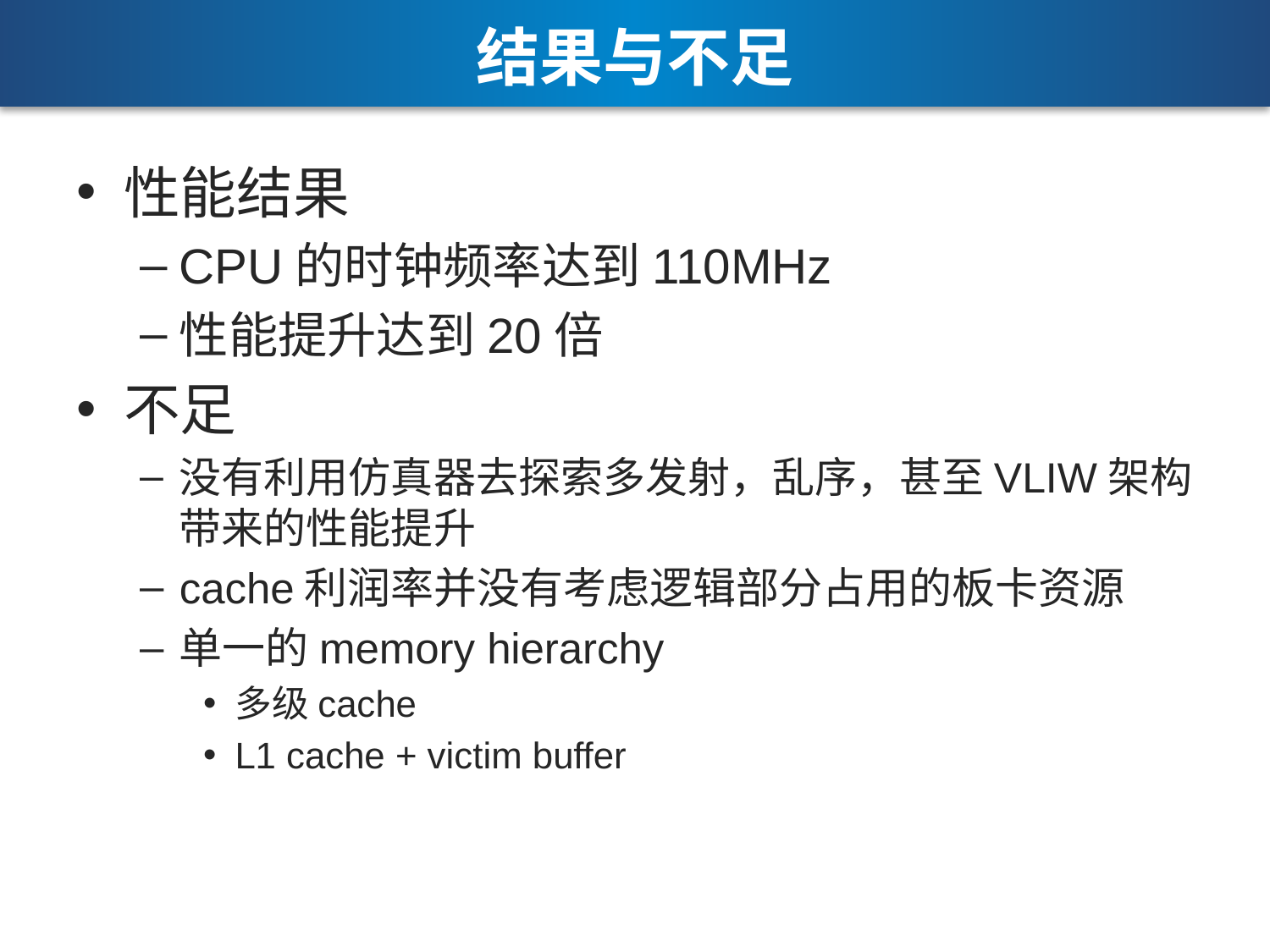

# 结果与不足
性能结果
CPU的时钟频率达到110MHz
性能提升达到20倍
不足
没有利用仿真器去探索多发射，乱序，甚至VLIW架构带来的性能提升
cache利润率并没有考虑逻辑部分占用的板卡资源
单一的memory hierarchy
多级cache
L1 cache + victim buffer

12